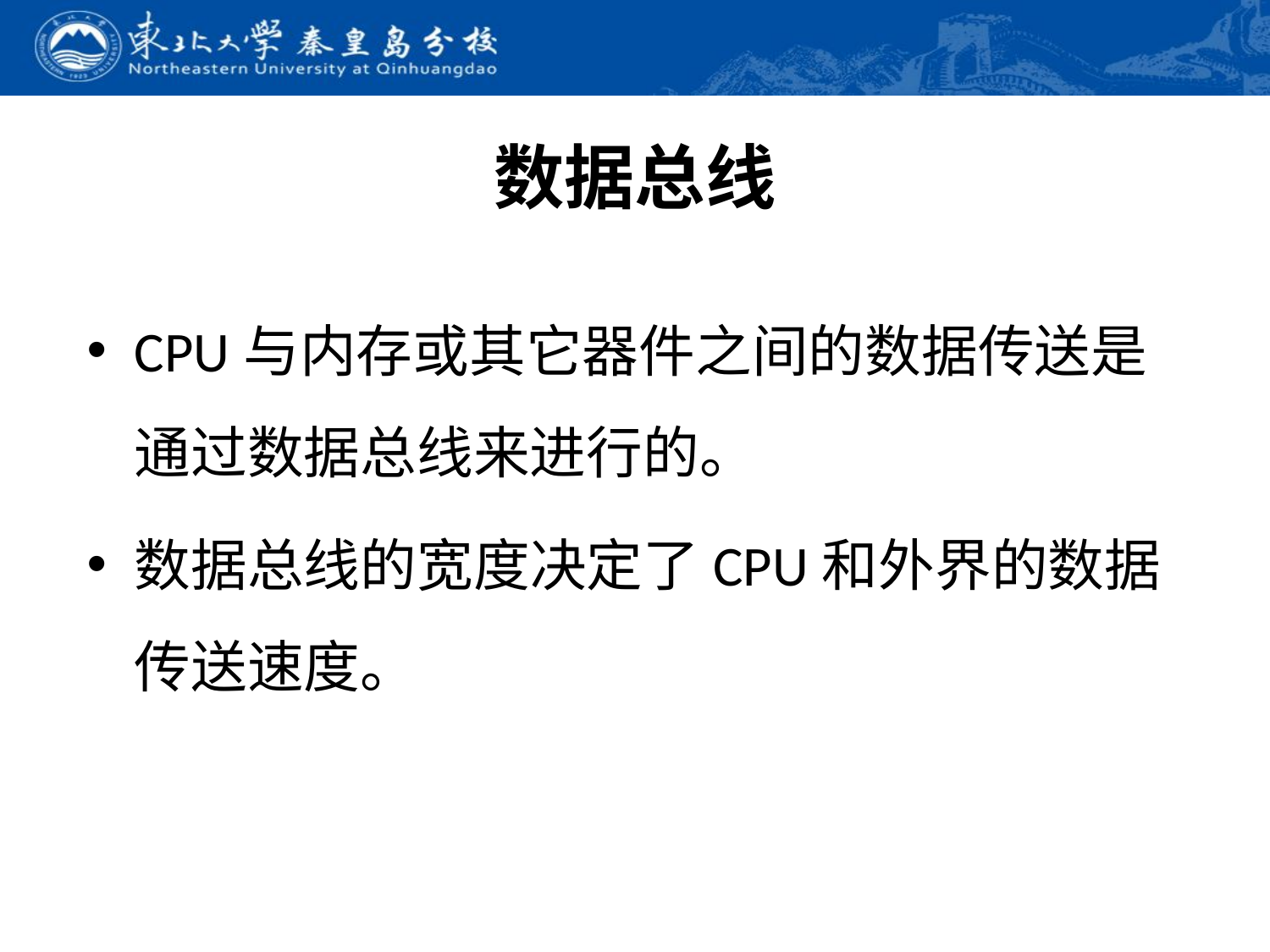

# 数据总线
CPU与内存或其它器件之间的数据传送是通过数据总线来进行的。
数据总线的宽度决定了CPU和外界的数据传送速度。